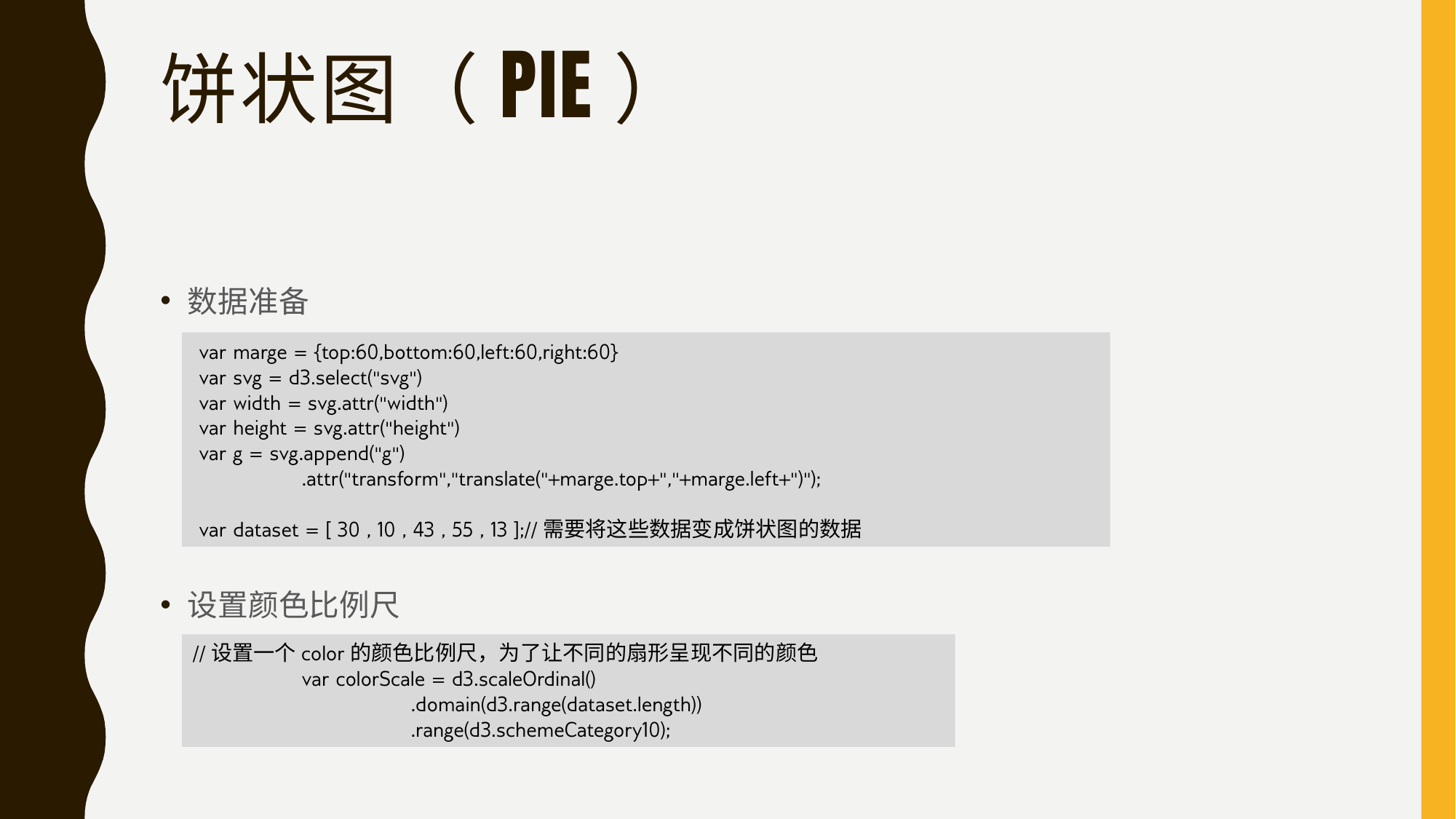

# 饼状图（Pie）
数据准备

设置颜色比例尺

 var marge = {top:60,bottom:60,left:60,right:60}
 var svg = d3.select("svg")
 var width = svg.attr("width")
 var height = svg.attr("height")
 var g = svg.append("g")
 	.attr("transform","translate("+marge.top+","+marge.left+")");

 var dataset = [ 30 , 10 , 43 , 55 , 13 ];//需要将这些数据变成饼状图的数据
//设置一个color的颜色比例尺，为了让不同的扇形呈现不同的颜色
    	var colorScale = d3.scaleOrdinal()
    		.domain(d3.range(dataset.length))
    		.range(d3.schemeCategory10);